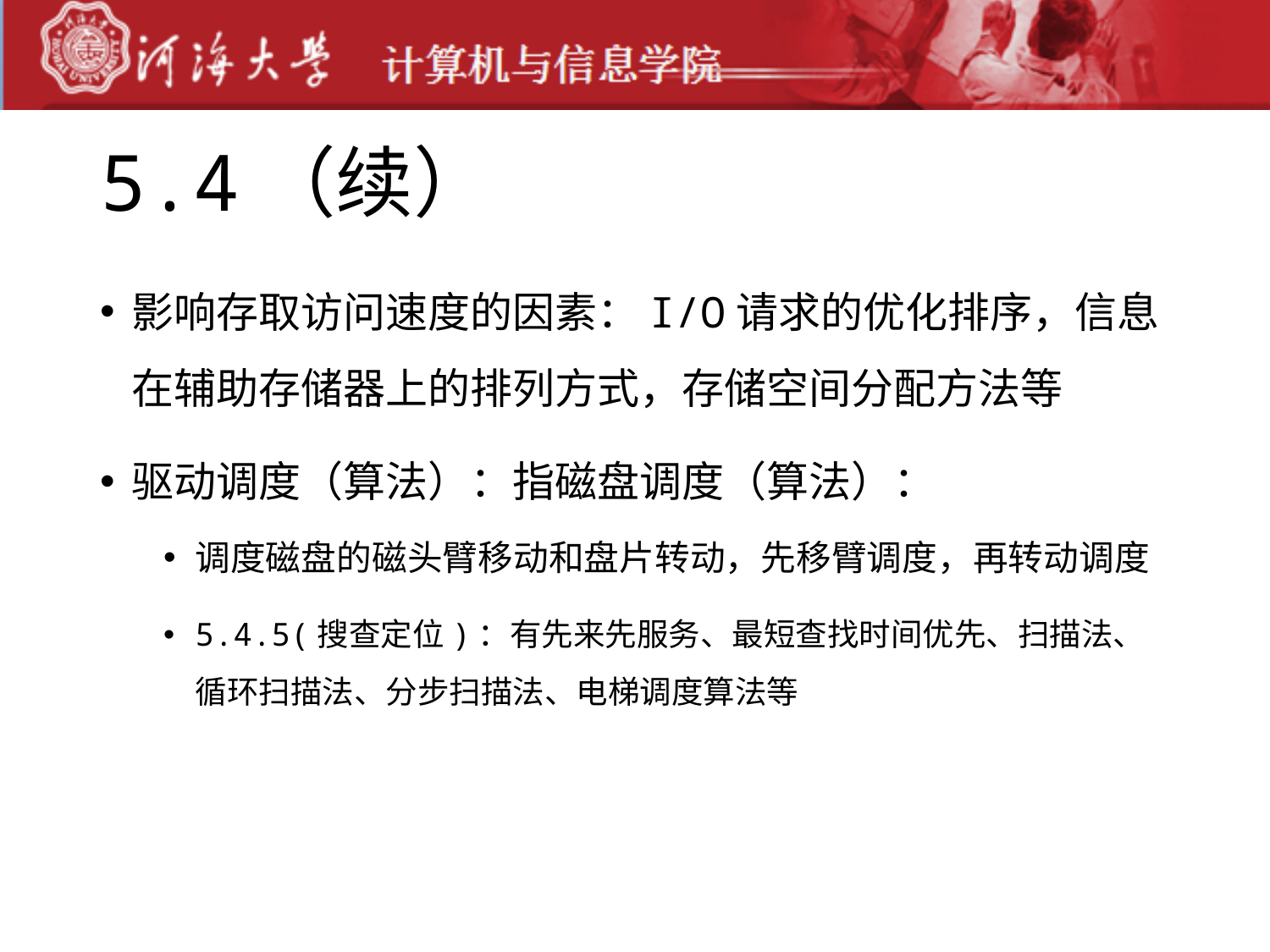

# 5.4（续）
影响存取访问速度的因素：I/O请求的优化排序，信息在辅助存储器上的排列方式，存储空间分配方法等
驱动调度（算法）：指磁盘调度（算法）：
调度磁盘的磁头臂移动和盘片转动，先移臂调度，再转动调度
5.4.5(搜查定位)：有先来先服务、最短查找时间优先、扫描法、循环扫描法、分步扫描法、电梯调度算法等